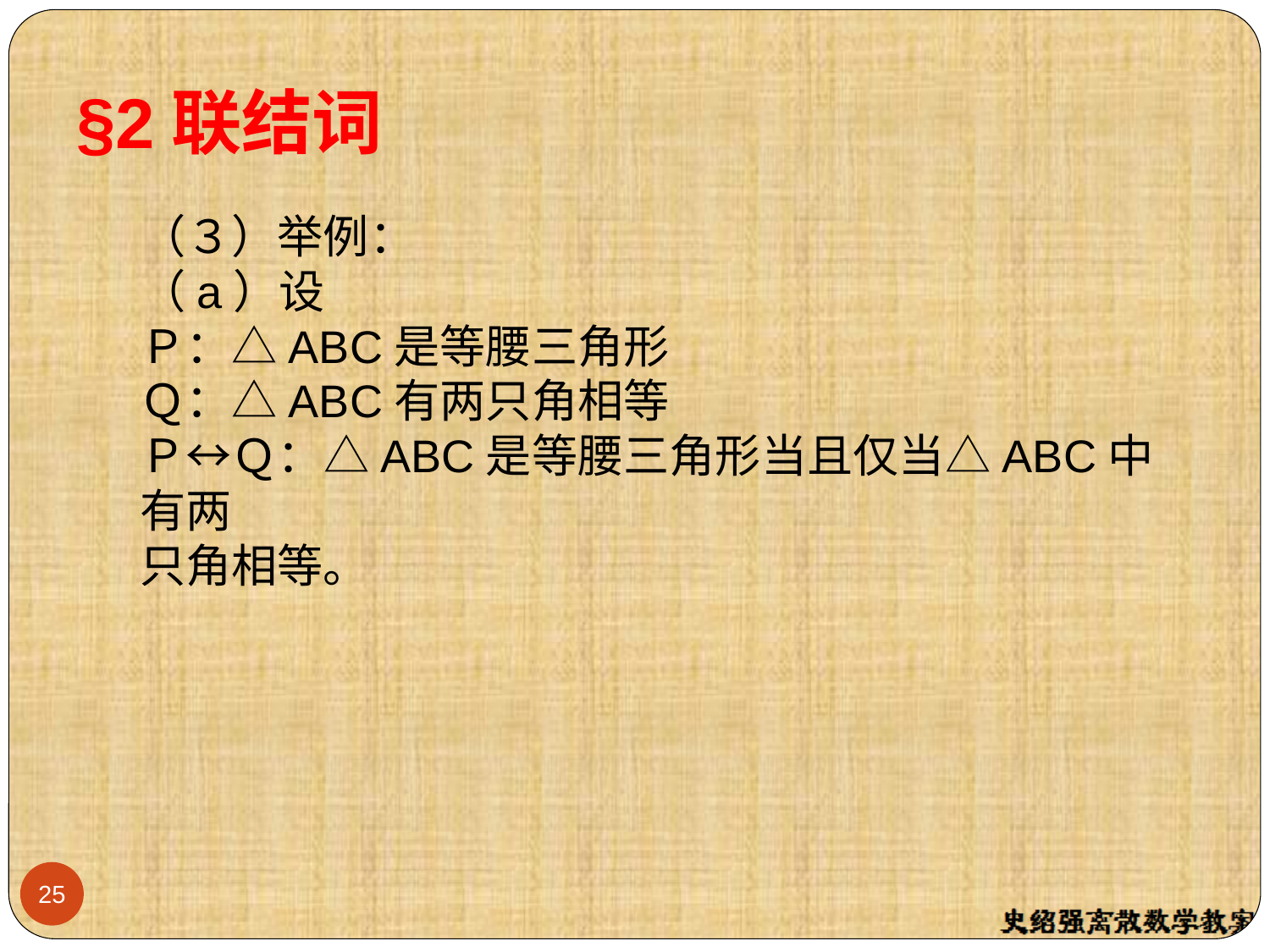

（３）举例：
（a）设
Ｐ：△ABC是等腰三角形
Ｑ：△ABC有两只角相等
Ｐ↔Ｑ：△ABC是等腰三角形当且仅当△ABC中有两
只角相等。
§2联结词

25